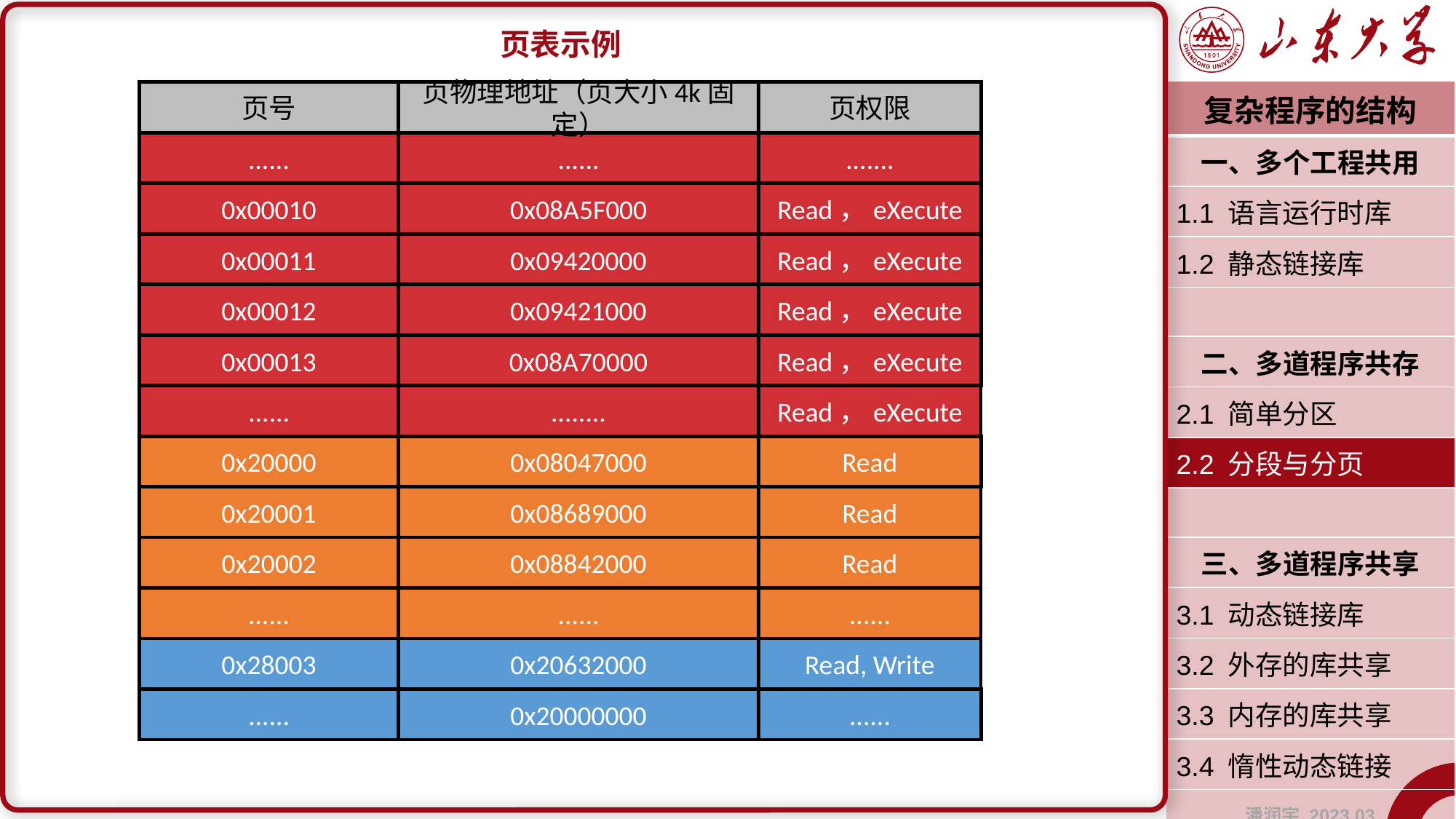

页表示例
| 复杂程序的结构 |
| --- |
| 一、多个工程共用 |
| 1.1 语言运行时库 |
| 1.2 静态链接库 |
|  |
| 二、多道程序共存 |
| 2.1 简单分区 |
| 2.2 分段与分页 |
|  |
| 三、多道程序共享 |
| 3.1 动态链接库 |
| 3.2 外存的库共享 |
| 3.3 内存的库共享 |
| 3.4 惰性动态链接 |
| 潘润宇 2023.03 |
页号
页物理地址（页大小4k固定）
页权限
......
......
.......
0x00010
0x08A5F000
Read，eXecute
0x00011
0x09420000
Read，eXecute
0x00012
0x09421000
Read，eXecute
0x00013
0x08A70000
Read，eXecute
......
........
Read，eXecute
0x20000
0x08047000
Read
0x20001
0x08689000
Read
0x20002
0x08842000
Read
......
......
......
0x28003
0x20632000
Read, Write
......
0x20000000
......